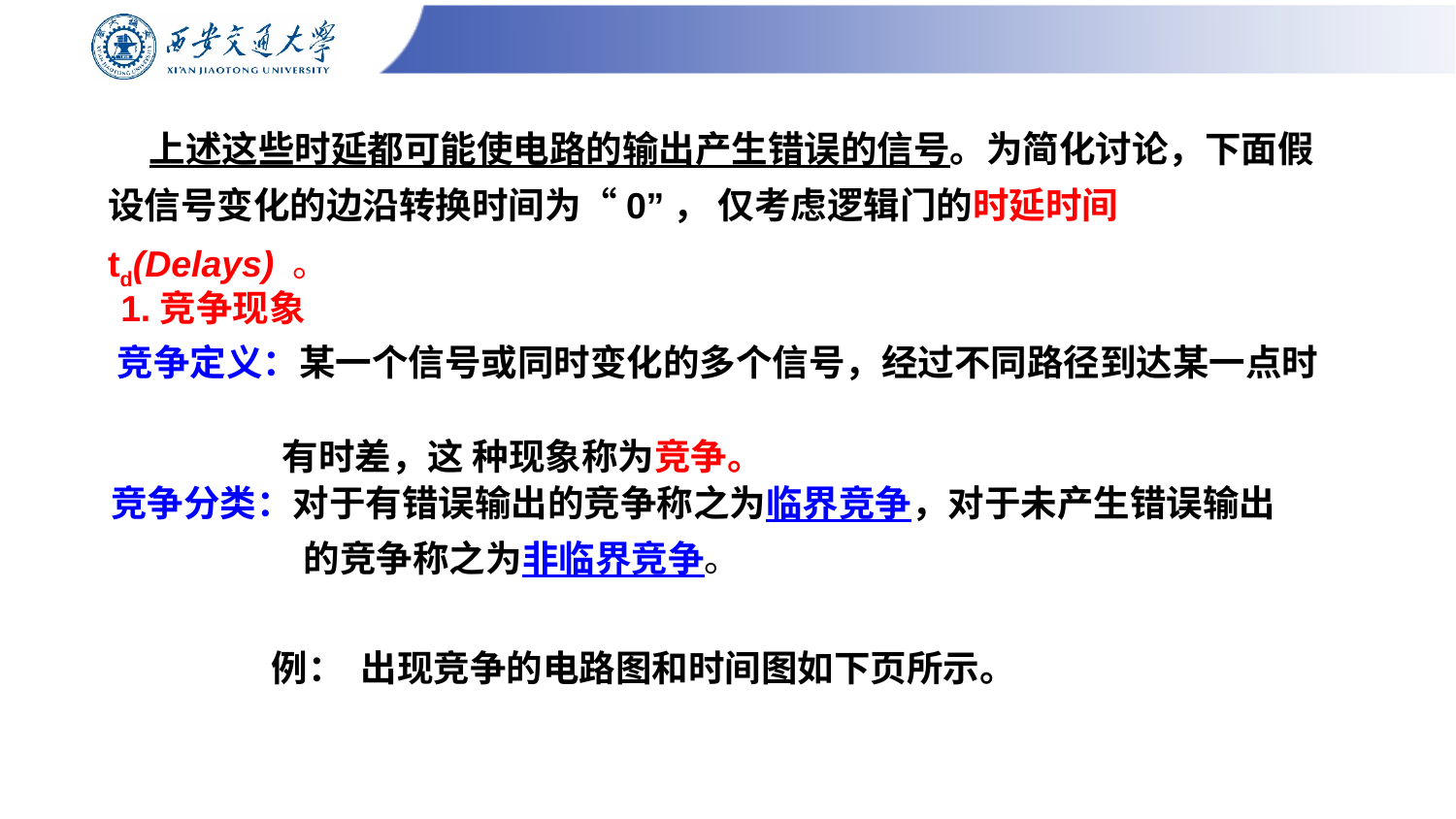

# 上述这些时延都可能使电路的输出产生错误的信号。为简化讨论，下面假设信号变化的边沿转换时间为“0”， 仅考虑逻辑门的时延时间td(Delays) 。
  1.竞争现象
 竞争定义：某一个信号或同时变化的多个信号，经过不同路径到达某一点时
                     有时差，这 种现象称为竞争。
   竞争分类：对于有错误输出的竞争称之为临界竞争，对于未产生错误输出
　　　　　　 的竞争称之为非临界竞争。

例：  出现竞争的电路图和时间图如下页所示。